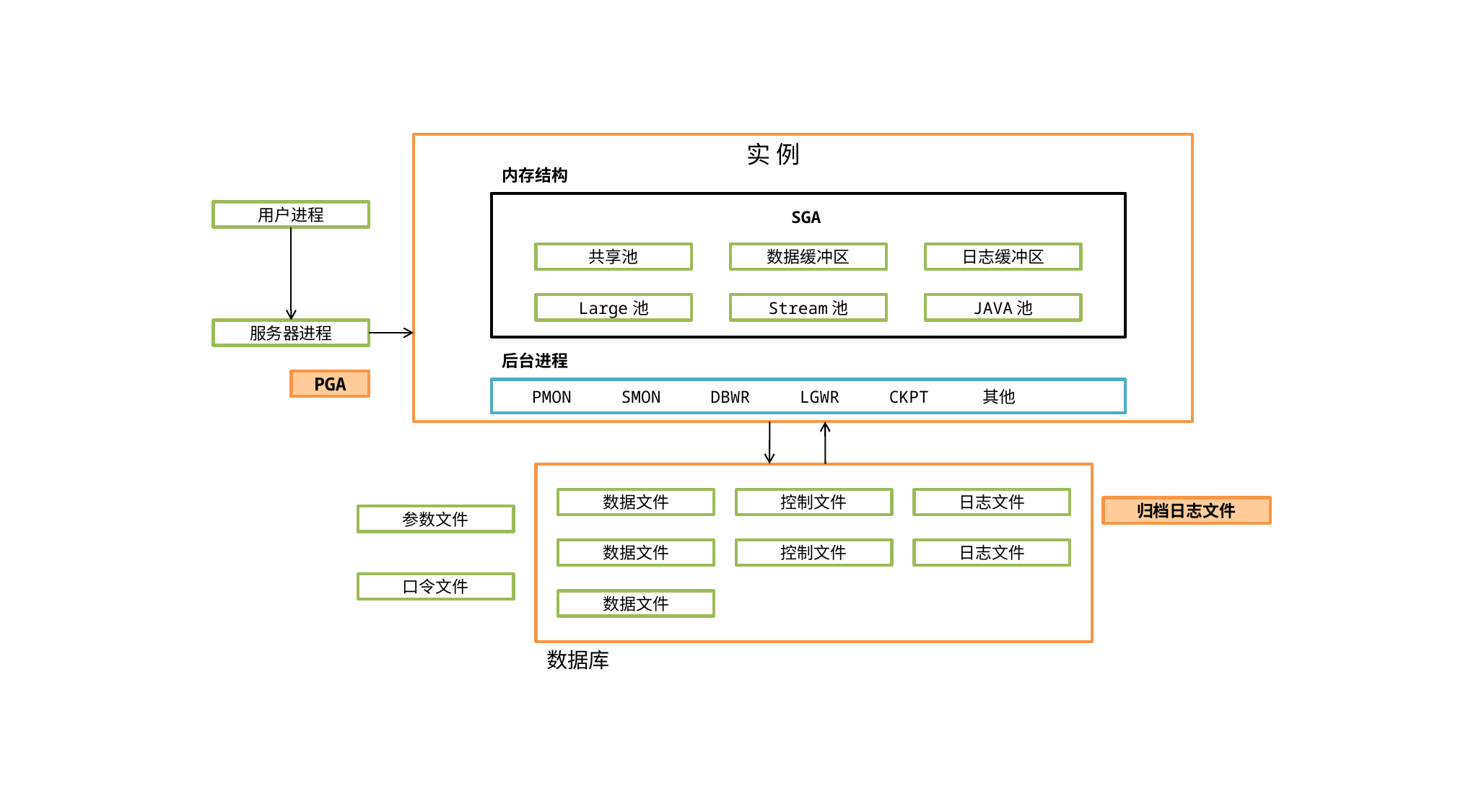

实 例
内存结构

用户进程
SGA
共享池
数据缓冲区
日志缓冲区
Large池
Stream池
JAVA池
服务器进程
后台进程
PGA
   PMON     SMON     DBWR     LGWR     CKPT     其他

数据文件
控制文件
日志文件
归档日志文件
参数文件
数据文件
控制文件
日志文件
口令文件
数据文件
数据库